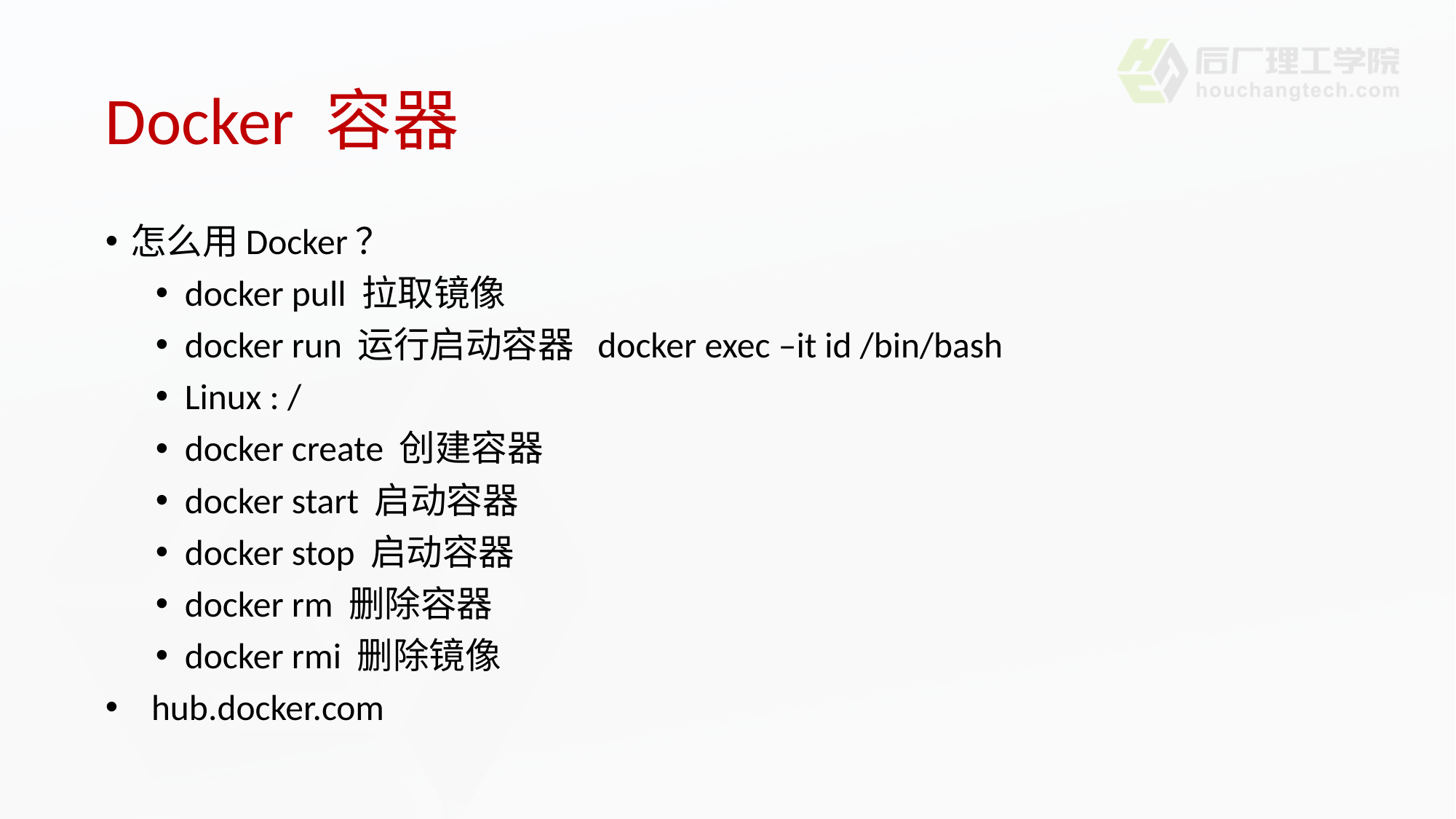

# Docker 容器
怎么用Docker？
docker pull 拉取镜像
docker run 运行启动容器  docker exec –it id /bin/bash
Linux : /
docker create 创建容器
docker start 启动容器
docker stop 启动容器
docker rm 删除容器
docker rmi 删除镜像
hub.docker.com